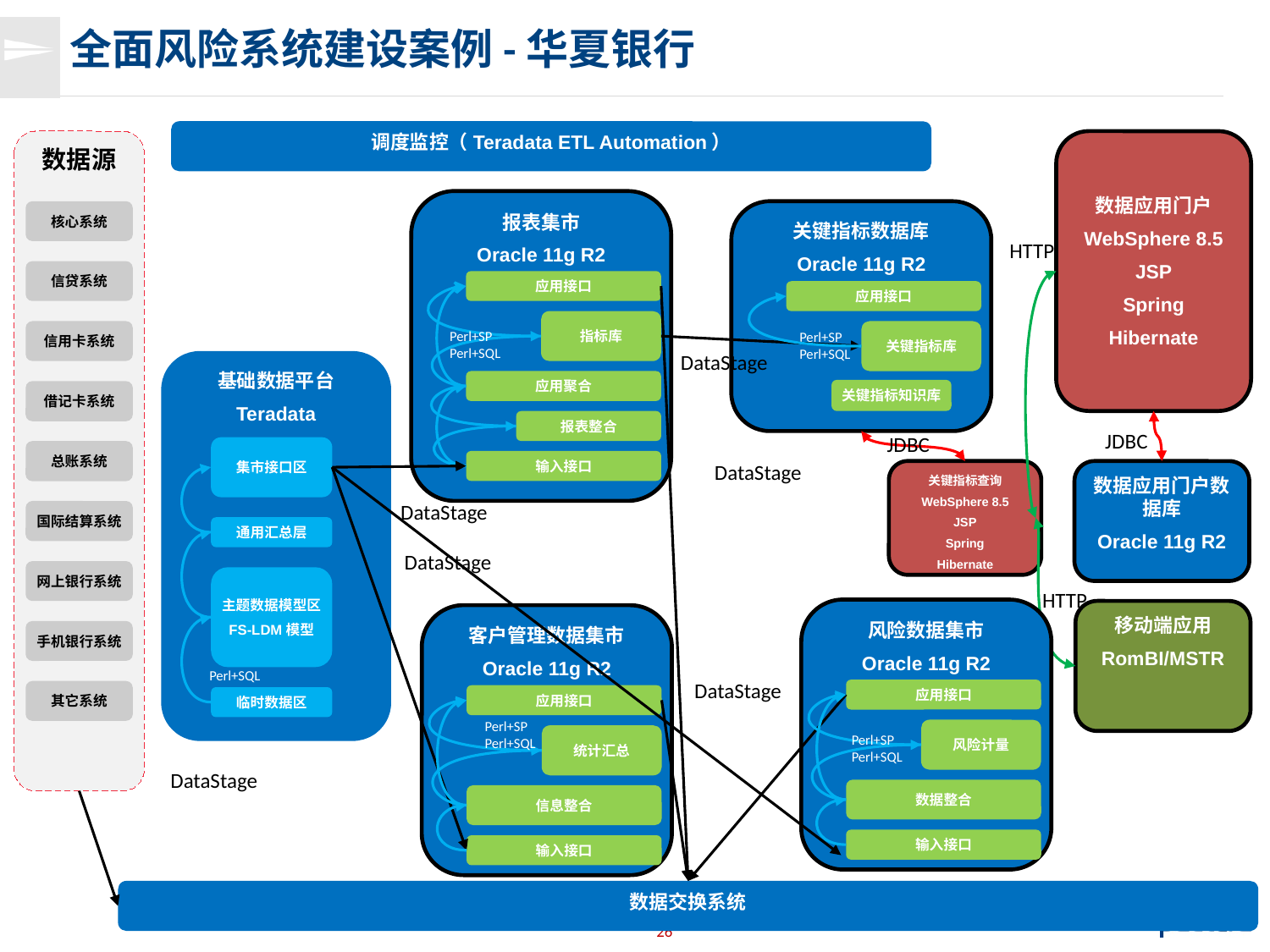

# 全面风险系统建设案例-华夏银行
调度监控（Teradata ETL Automation）
数据应用门户
WebSphere 8.5
JSP
Spring
Hibernate
数据源
核心系统
信贷系统
信用卡系统
借记卡系统
总账系统
国际结算系统
网上银行系统
手机银行系统
其它系统
报表集市
Oracle 11g R2
应用接口
指标库
应用聚合
报表整合
输入接口
关键指标数据库
Oracle 11g R2
应用接口
关键指标库
关键指标知识库
HTTP
Perl+SP
Perl+SQL
Perl+SP
Perl+SQL
DataStage
基础数据平台
Teradata
集市接口区
通用汇总层
主题数据模型区
FS-LDM模型
临时数据区
JDBC
JDBC
DataStage
关键指标查询
WebSphere 8.5
JSP
Spring
Hibernate
数据应用门户数据库
Oracle 11g R2
DataStage
DataStage
HTTP
风险数据集市
Oracle 11g R2
应用接口
风险计量
数据整合
输入接口
移动端应用
RomBI/MSTR
客户管理数据集市
Oracle 11g R2
应用接口
统计汇总
信息整合
输入接口
Perl+SQL
DataStage
Perl+SP
Perl+SQL
Perl+SP
Perl+SQL
DataStage
数据交换系统
26